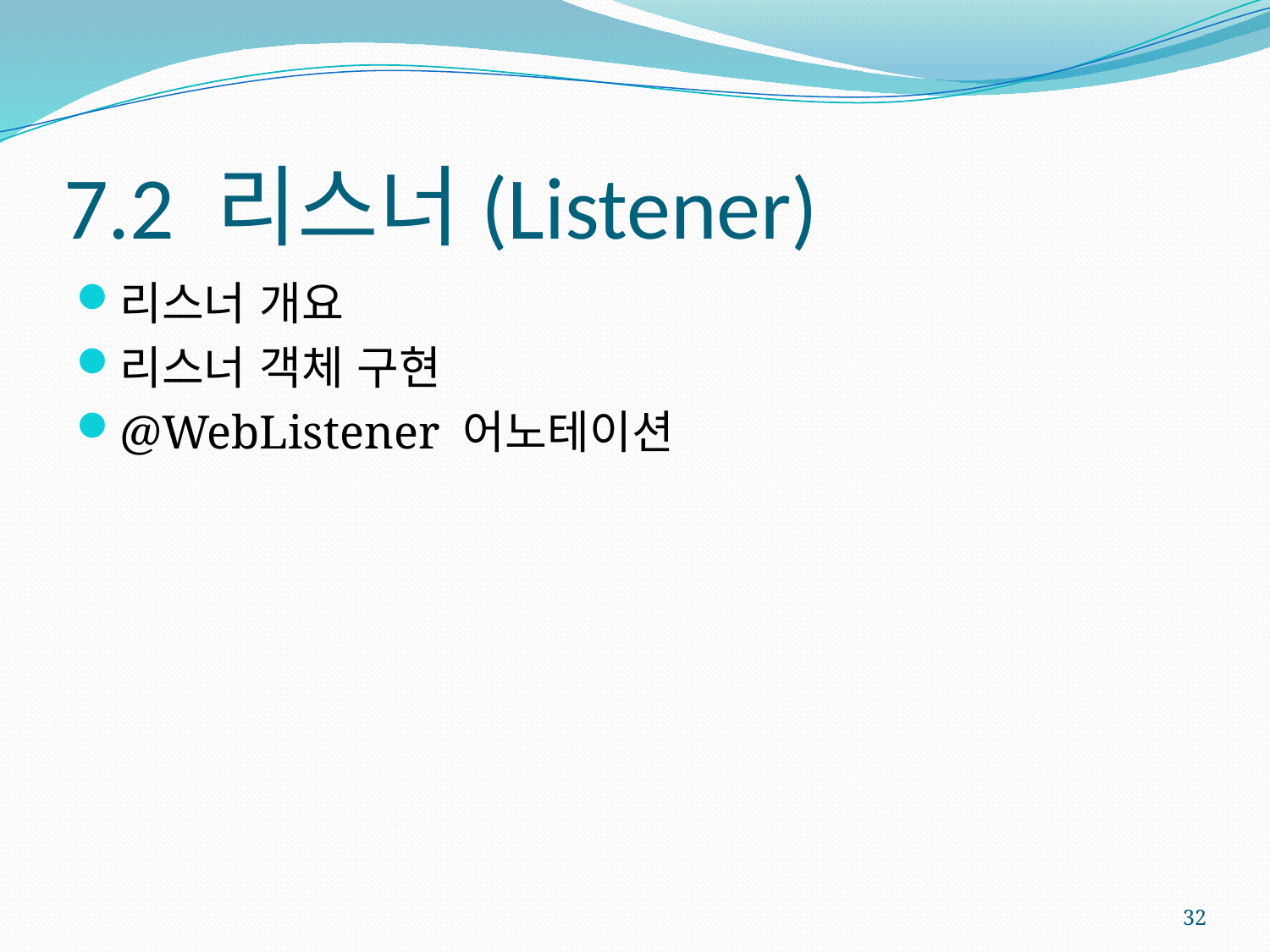

# 7.2 리스너(Listener)
리스너 개요
리스너 객체 구현
@WebListener 어노테이션
32